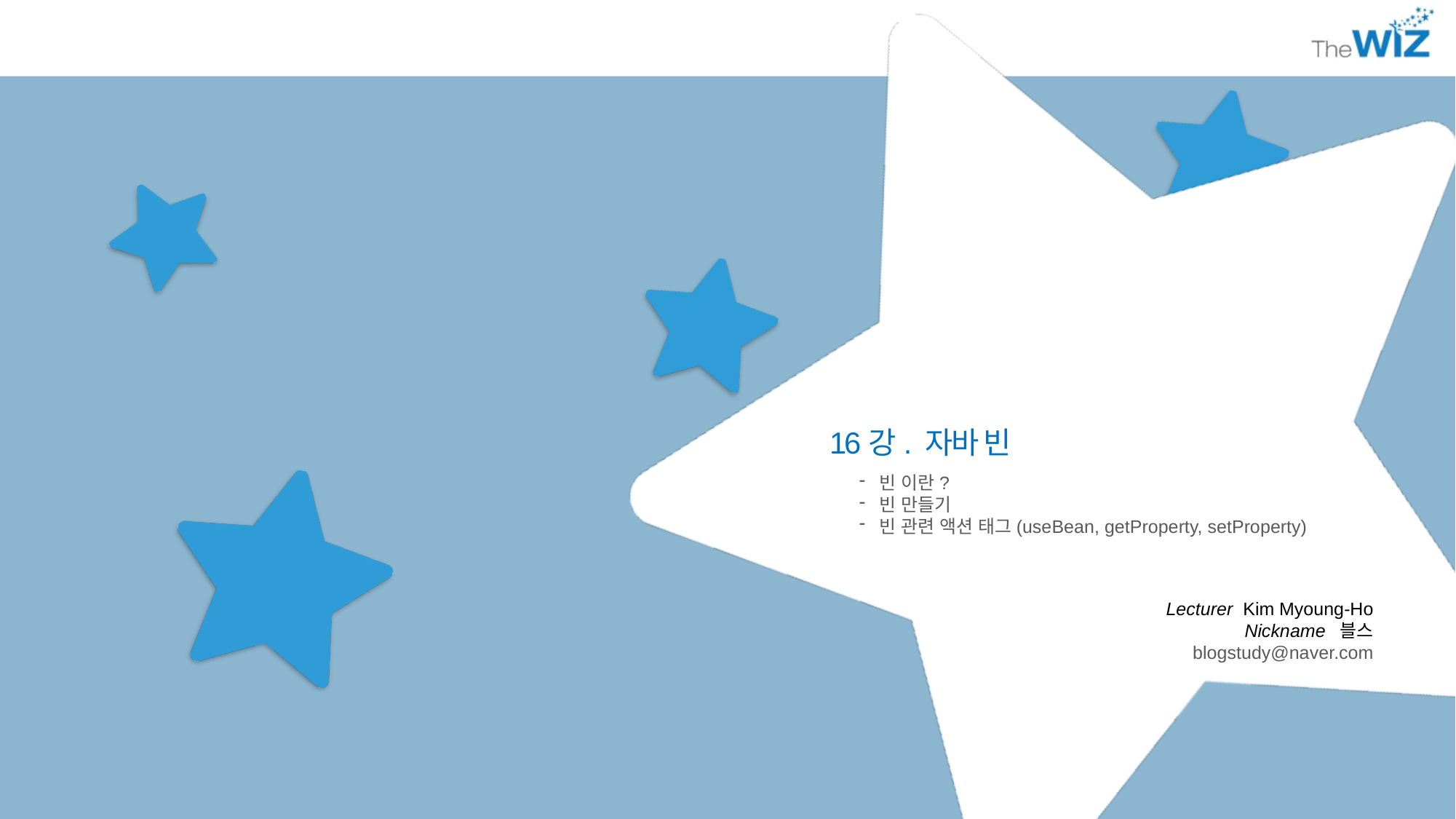

16강. 자바 빈
빈 이란?
빈 만들기
빈 관련 액션 태그(useBean, getProperty, setProperty)
Lecturer  Kim Myoung-Ho
Nickname  블스
blogstudy@naver.com